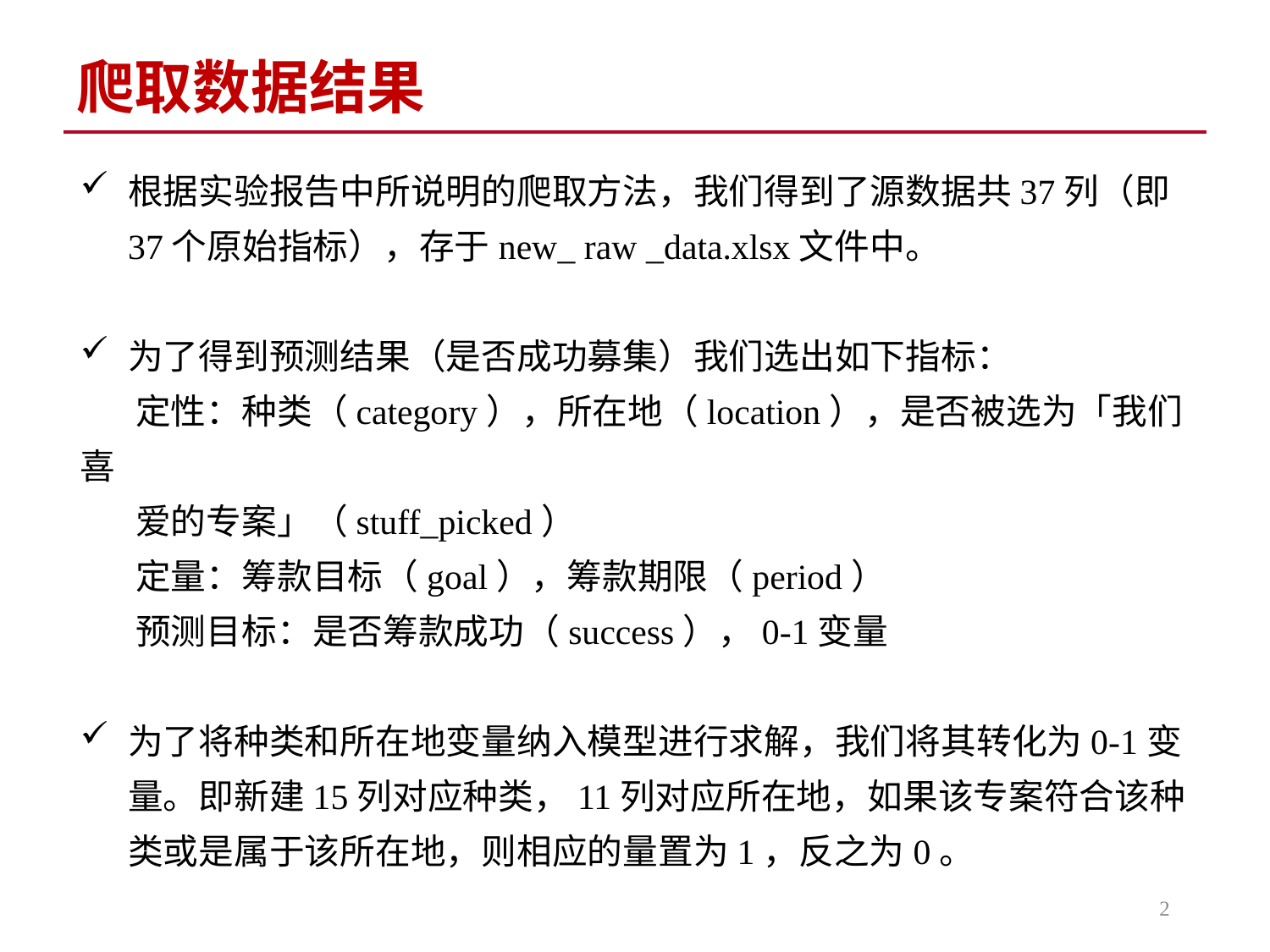

# 爬取数据结果
根据实验报告中所说明的爬取方法，我们得到了源数据共37列（即37个原始指标），存于new_ raw _data.xlsx文件中。

为了得到预测结果（是否成功募集）我们选出如下指标：
      定性：种类（category），所在地（location），是否被选为「我们喜
      爱的专案」（stuff_picked）
      定量：筹款目标（goal），筹款期限（period）
      预测目标：是否筹款成功（success），0-1变量

为了将种类和所在地变量纳入模型进行求解，我们将其转化为0-1变量。即新建15列对应种类，11列对应所在地，如果该专案符合该种类或是属于该所在地，则相应的量置为1，反之为0。
2